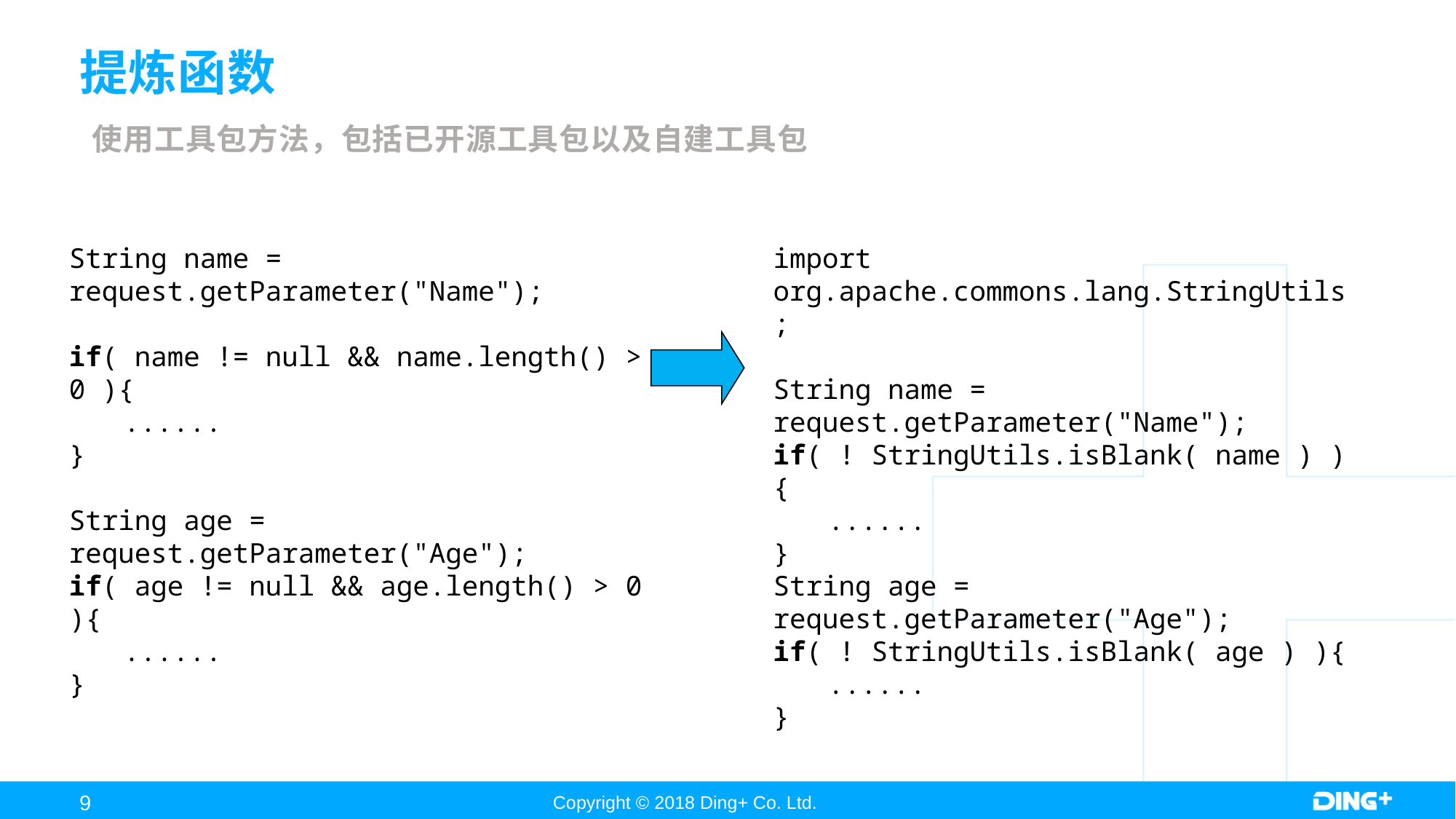

# 提炼函数
使用工具包方法，包括已开源工具包以及自建工具包
String name = request.getParameter("Name");

if( name != null && name.length() > 0 ){
......
}

String age = request.getParameter("Age");
if( age != null && age.length() > 0 ){
......
}

import org.apache.commons.lang.StringUtils;

String name = request.getParameter("Name");
if( ! StringUtils.isBlank( name ) ){
......
}
String age = request.getParameter("Age");
if( ! StringUtils.isBlank( age ) ){
......
}

9
Copyright © 2018 Ding+ Co. Ltd.